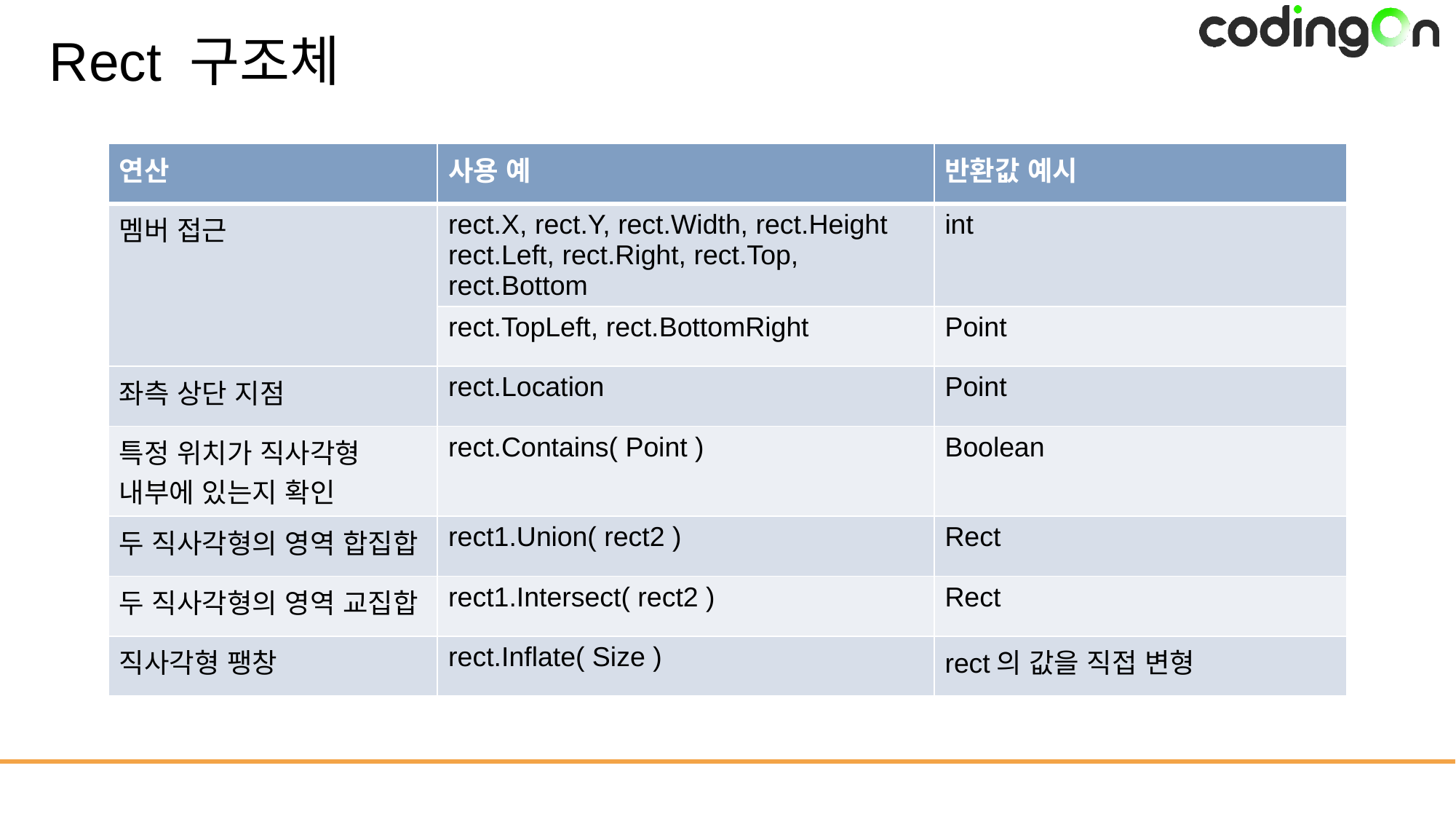

# Rect 구조체
| 연산 | 사용 예 | 반환값 예시 |
| --- | --- | --- |
| 멤버 접근 | rect.X, rect.Y, rect.Width, rect.Height rect.Left, rect.Right, rect.Top, rect.Bottom | int |
|  | rect.TopLeft, rect.BottomRight | Point |
| 좌측 상단 지점 | rect.Location | Point |
| 특정 위치가 직사각형 내부에 있는지 확인 | rect.Contains( Point ) | Boolean |
| 두 직사각형의 영역 합집합 | rect1.Union( rect2 ) | Rect |
| 두 직사각형의 영역 교집합 | rect1.Intersect( rect2 ) | Rect |
| 직사각형 팽창 | rect.Inflate( Size ) | rect의 값을 직접 변형 |